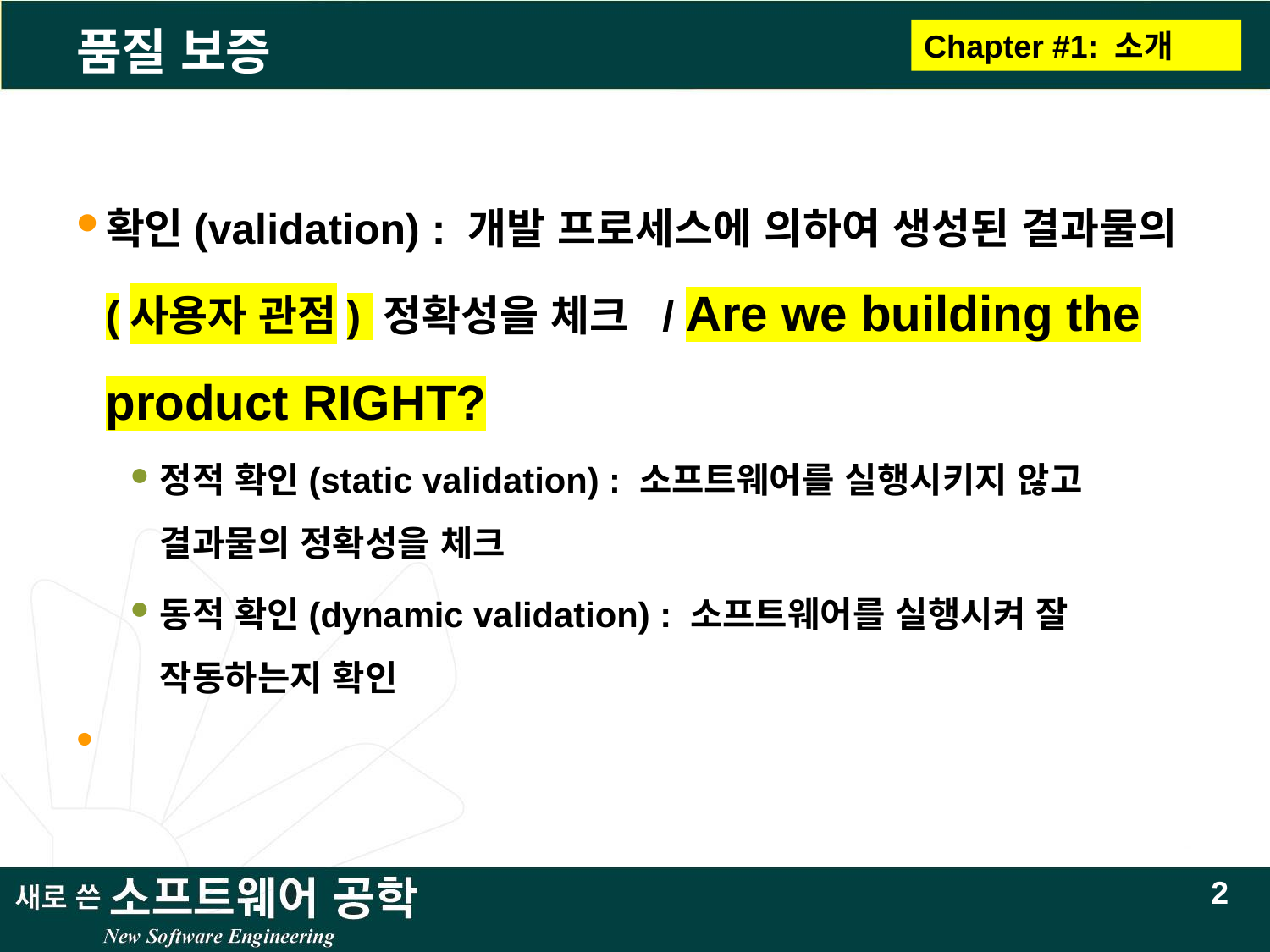

# 품질 보증
Chapter #1: 소개

확인(validation) : 개발 프로세스에 의하여 생성된 결과물의 (사용자 관점) 정확성을 체크  / Are we building the product RIGHT?
정적 확인(static validation) : 소프트웨어를 실행시키지 않고 결과물의 정확성을 체크
동적 확인(dynamic validation) : 소프트웨어를 실행시켜 잘 작동하는지 확인

2